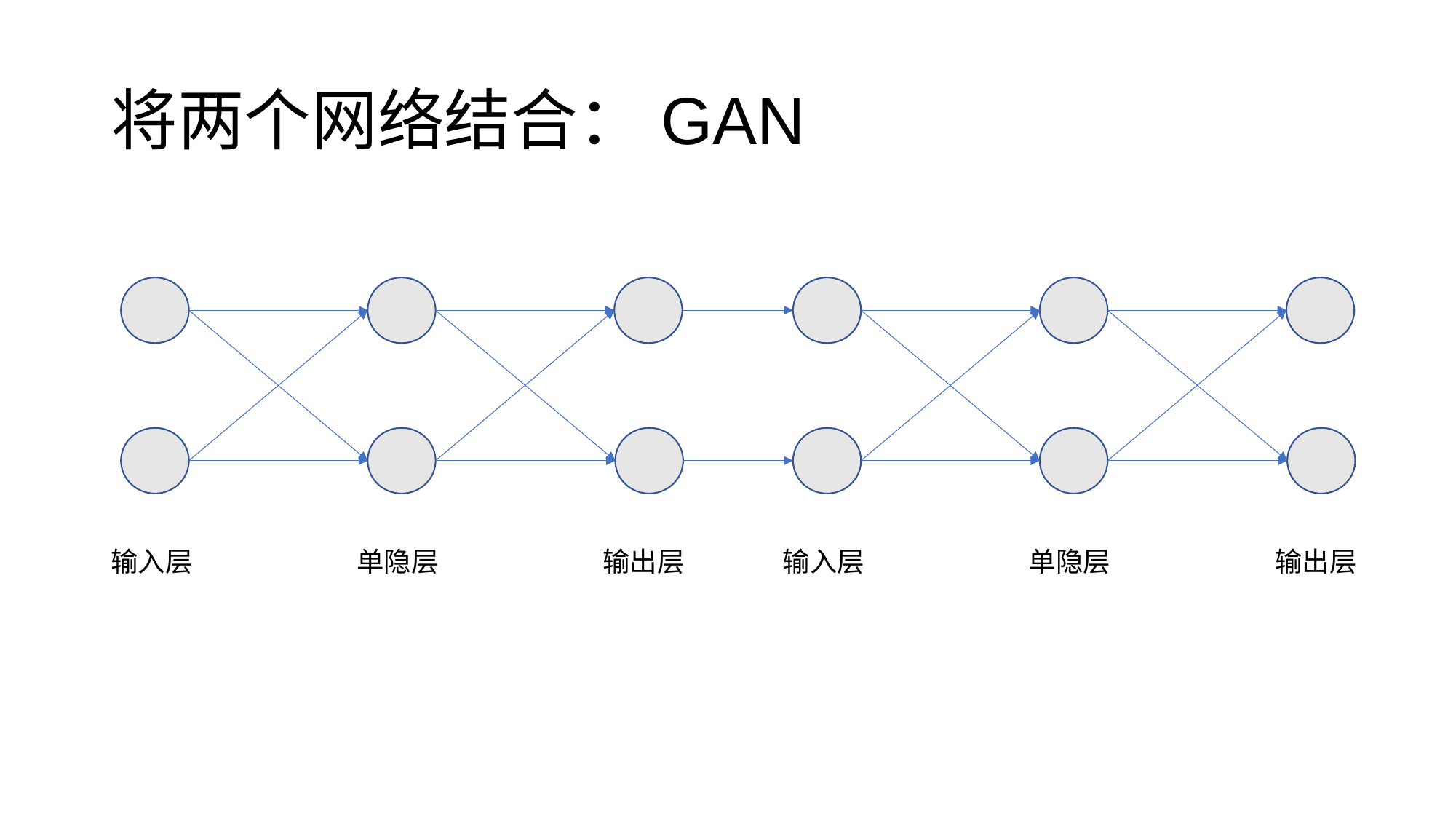

# 将两个网络结合：GAN

输入层
单隐层
输出层
输入层
单隐层
输出层